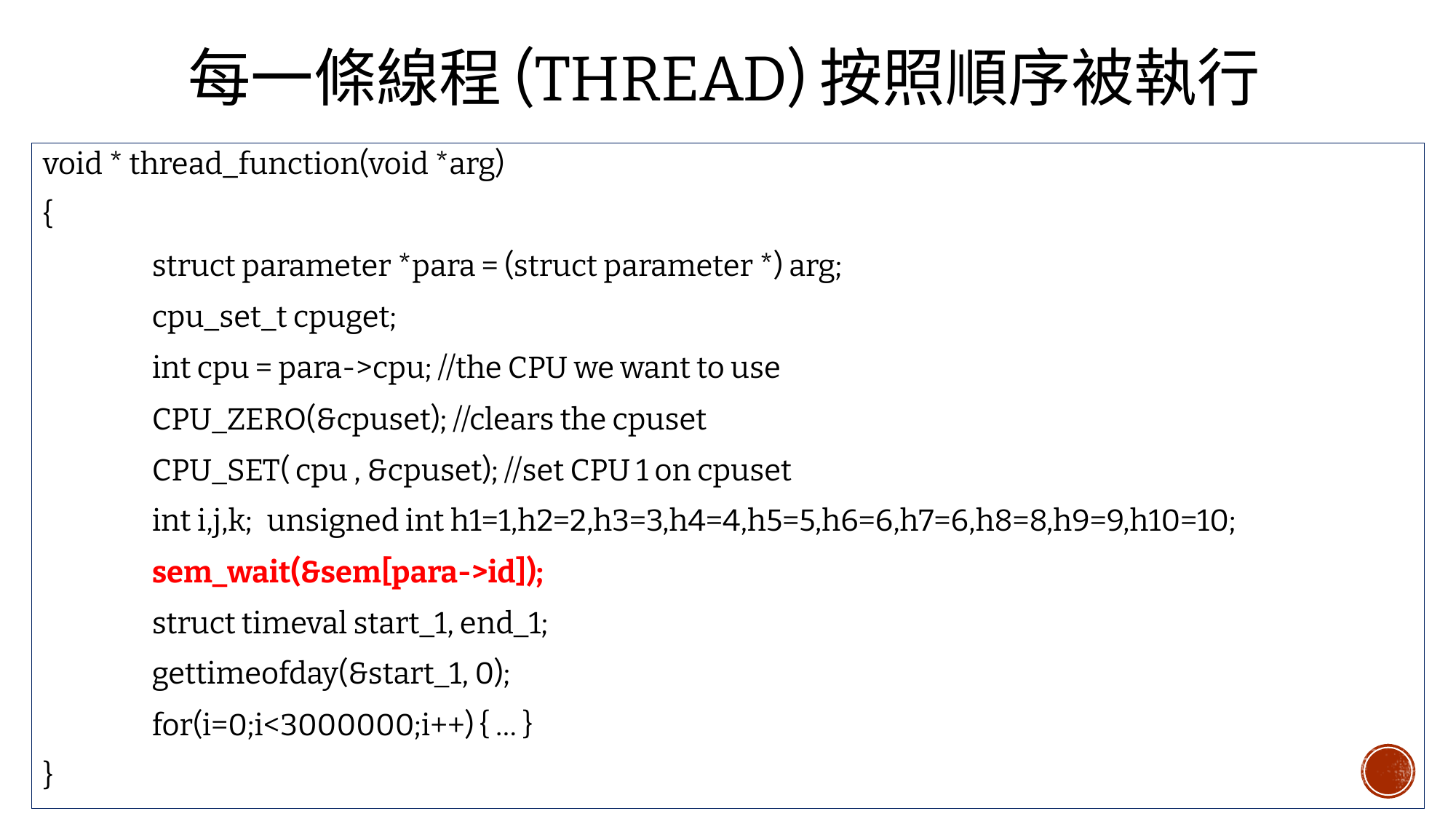

# 每一條線程(thread)按照順序被執行
void * thread_function(void *arg)
{
	struct parameter *para = (struct parameter *) arg;
	cpu_set_t cpuget;
	int cpu = para->cpu; //the CPU we want to use
	CPU_ZERO(&cpuset); //clears the cpuset
	CPU_SET( cpu , &cpuset); //set CPU 1 on cpuset
	int i,j,k;	 unsigned int h1=1,h2=2,h3=3,h4=4,h5=5,h6=6,h7=6,h8=8,h9=9,h10=10;
	sem_wait(&sem[para->id]);
	struct timeval start_1, end_1;
	gettimeofday(&start_1, 0);
	for(i=0;i<3000000;i++)	{ … }
}